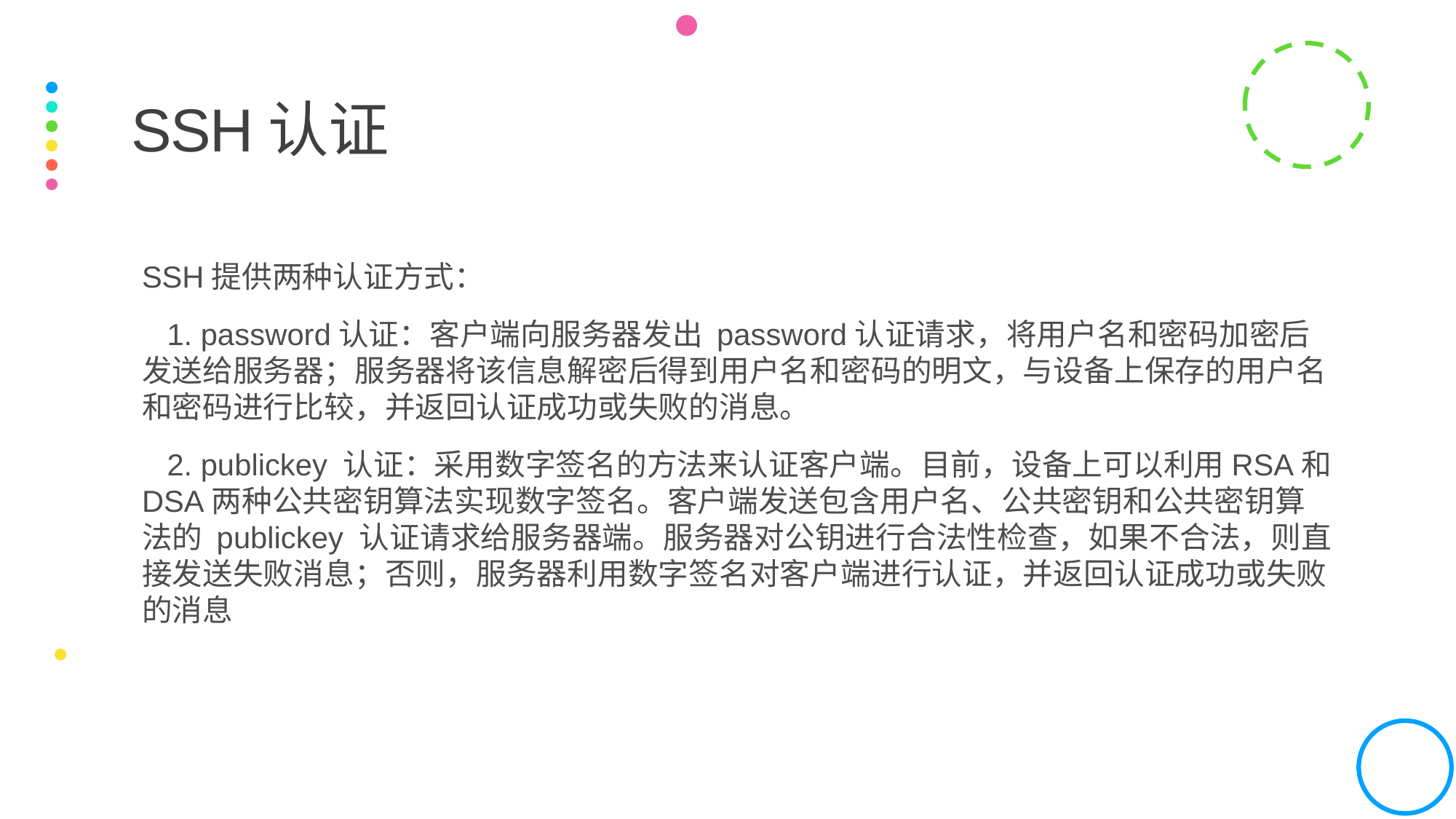

# Ssh认证
SSH提供两种认证方式：
   1. password认证：客户端向服务器发出 password认证请求，将用户名和密码加密后发送给服务器；服务器将该信息解密后得到用户名和密码的明文，与设备上保存的用户名和密码进行比较，并返回认证成功或失败的消息。
   2. publickey 认证：采用数字签名的方法来认证客户端。目前，设备上可以利用RSA和 DSA两种公共密钥算法实现数字签名。客户端发送包含用户名、公共密钥和公共密钥算法的 publickey 认证请求给服务器端。服务器对公钥进行合法性检查，如果不合法，则直接发送失败消息；否则，服务器利用数字签名对客户端进行认证，并返回认证成功或失败的消息